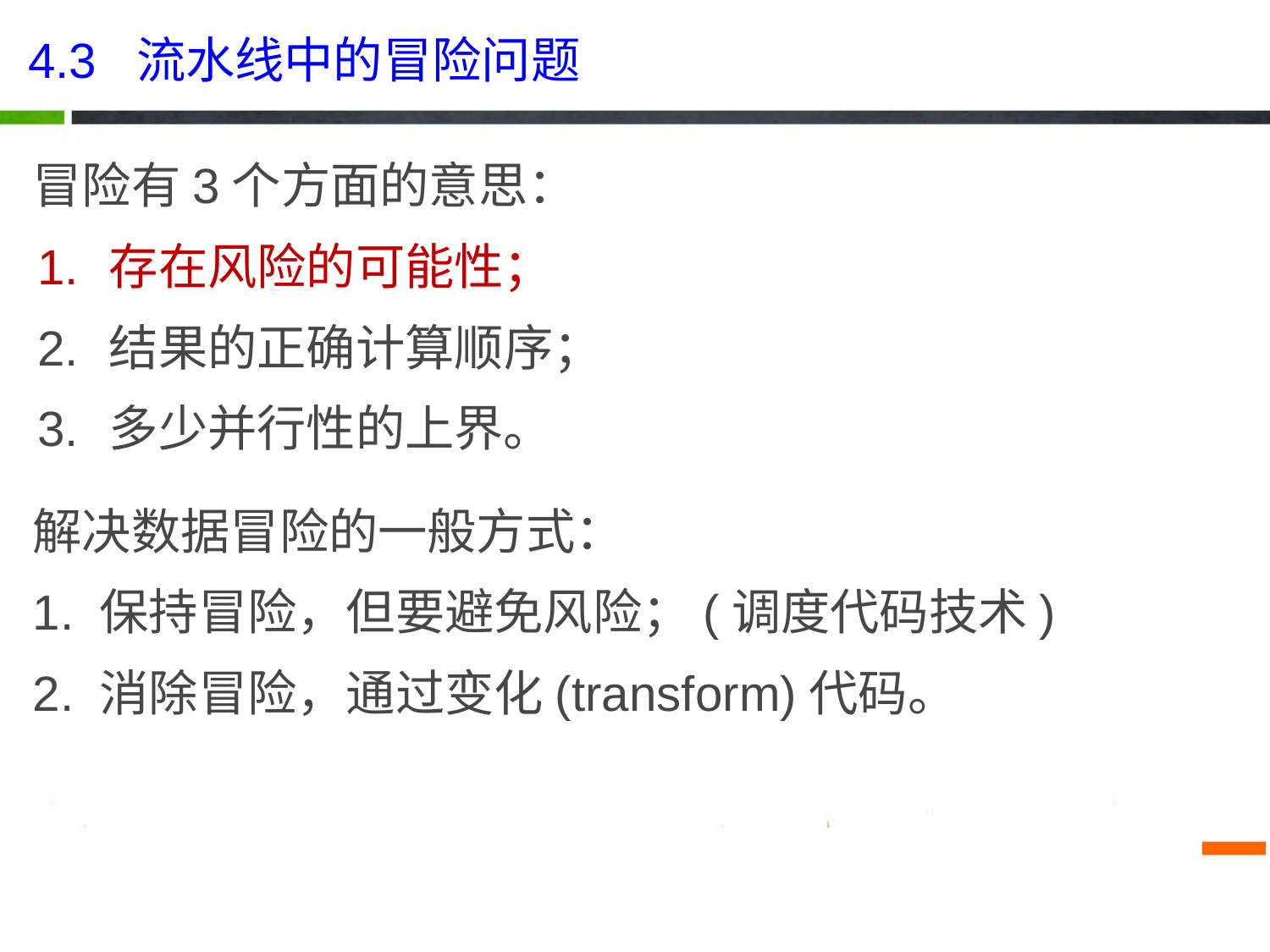

4.3  流水线中的冒险问题
冒险有3个方面的意思：
存在风险的可能性；
结果的正确计算顺序；
多少并行性的上界。
解决数据冒险的一般方式：
1. 保持冒险，但要避免风险；(调度代码技术)
2. 消除冒险，通过变化(transform)代码。
97